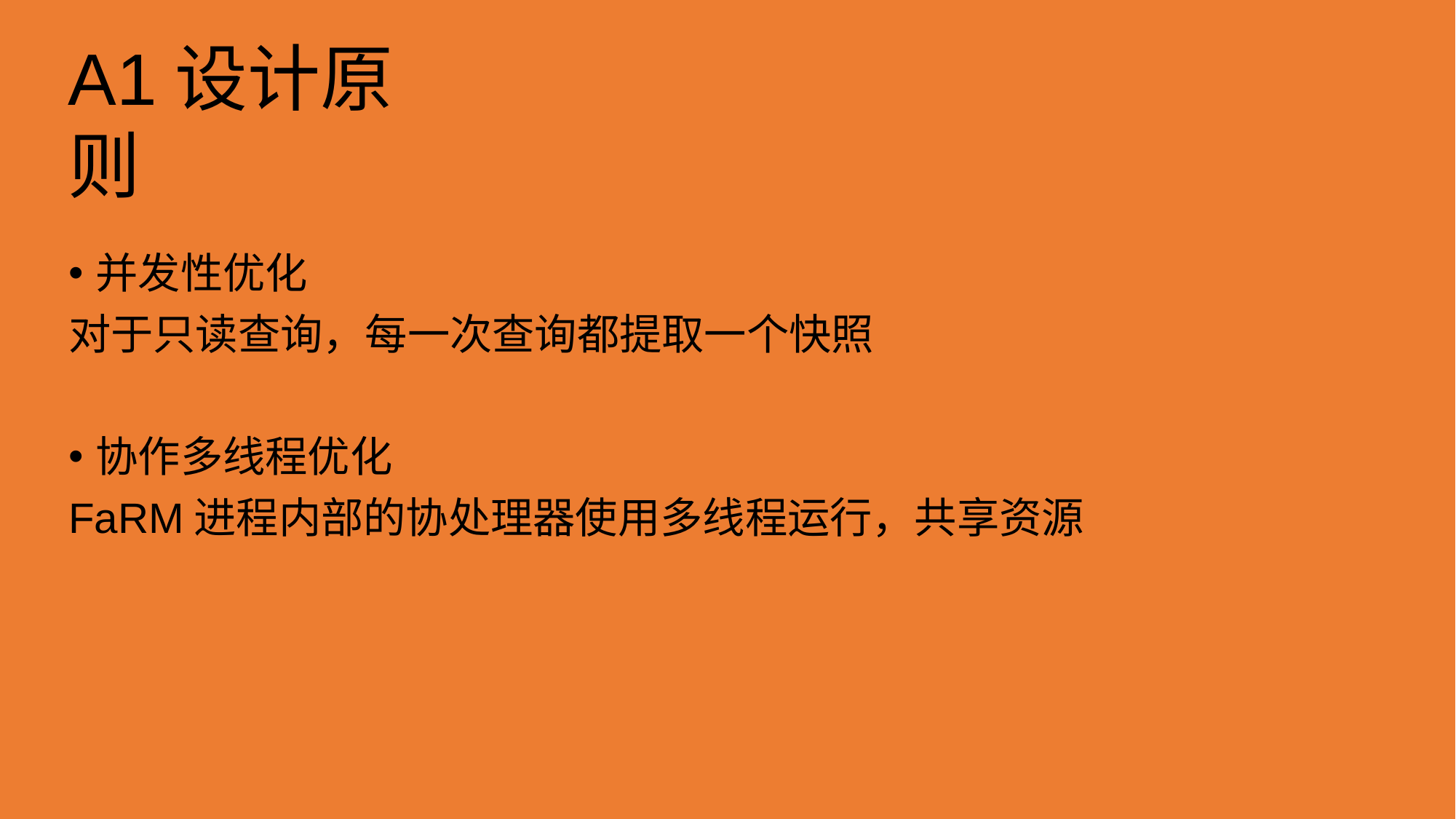

A1设计原则
并发性优化
对于只读查询，每一次查询都提取一个快照

协作多线程优化
FaRM进程内部的协处理器使用多线程运行，共享资源